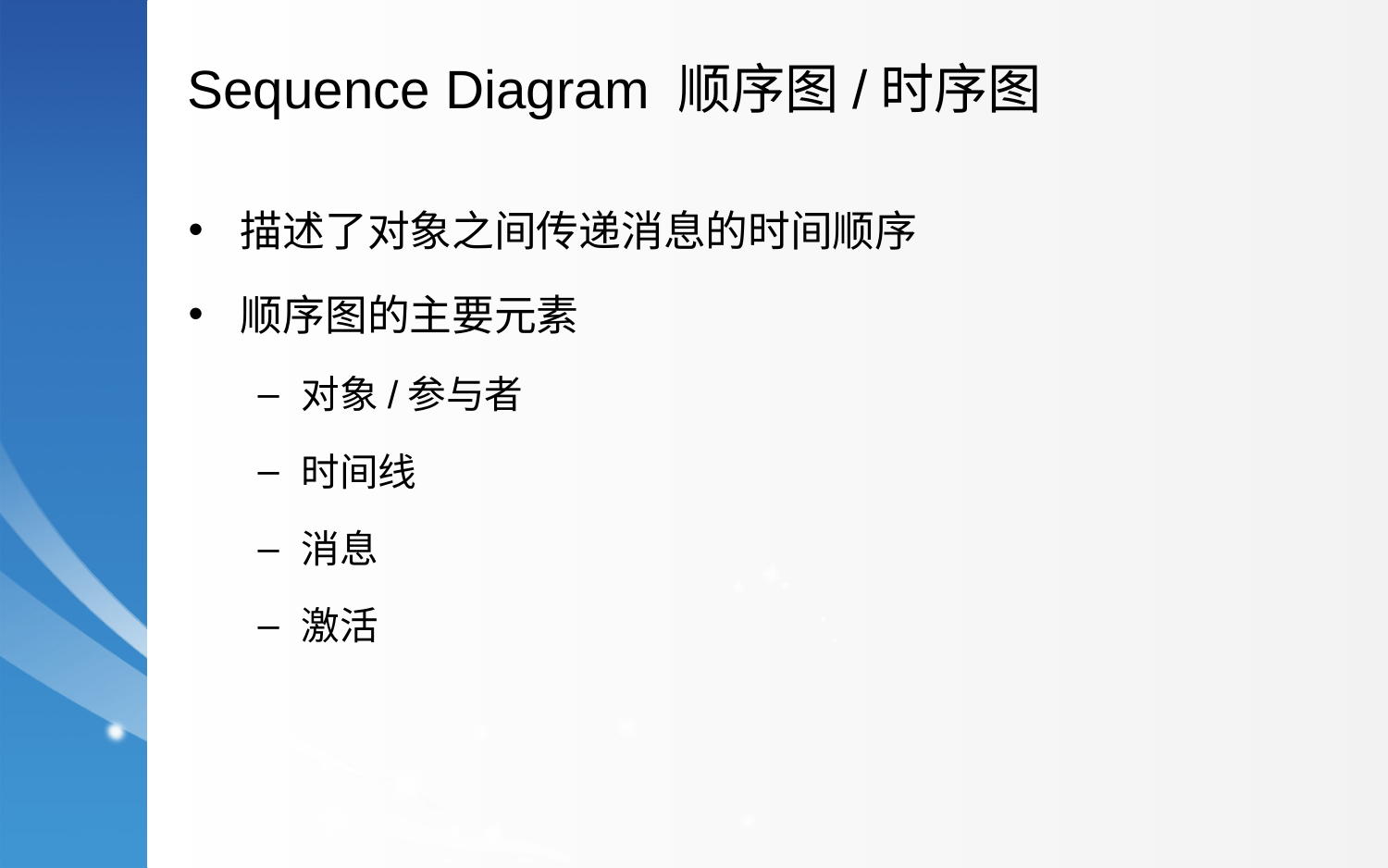

Sequence Diagram 顺序图/时序图
描述了对象之间传递消息的时间顺序
顺序图的主要元素
对象/参与者
时间线
消息
激活